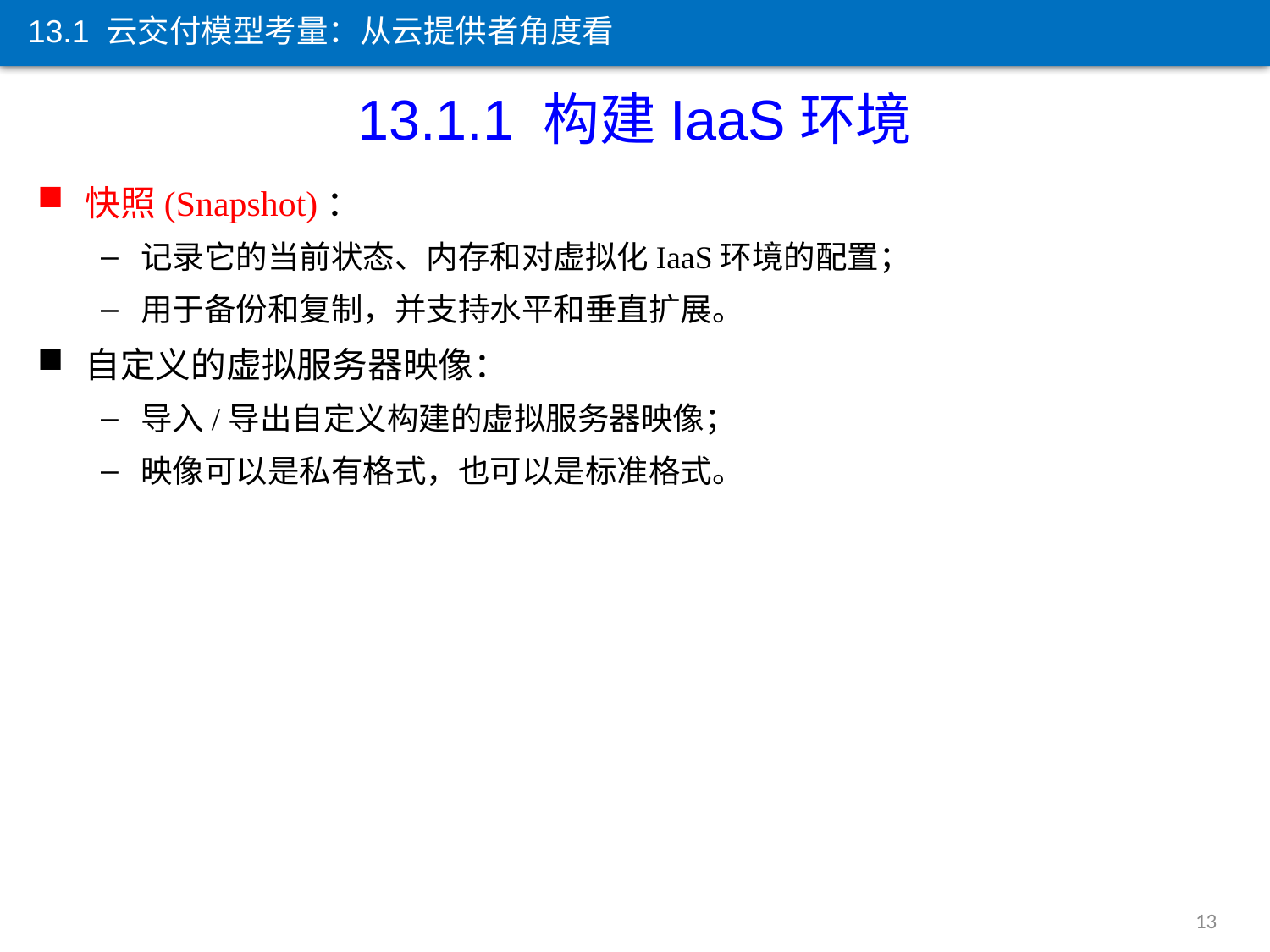

13.1 云交付模型考量：从云提供者角度看
13.1.1 构建IaaS环境
快照(Snapshot)：
记录它的当前状态、内存和对虚拟化IaaS环境的配置；
用于备份和复制，并支持水平和垂直扩展。
自定义的虚拟服务器映像：
导入/导出自定义构建的虚拟服务器映像；
映像可以是私有格式，也可以是标准格式。
13